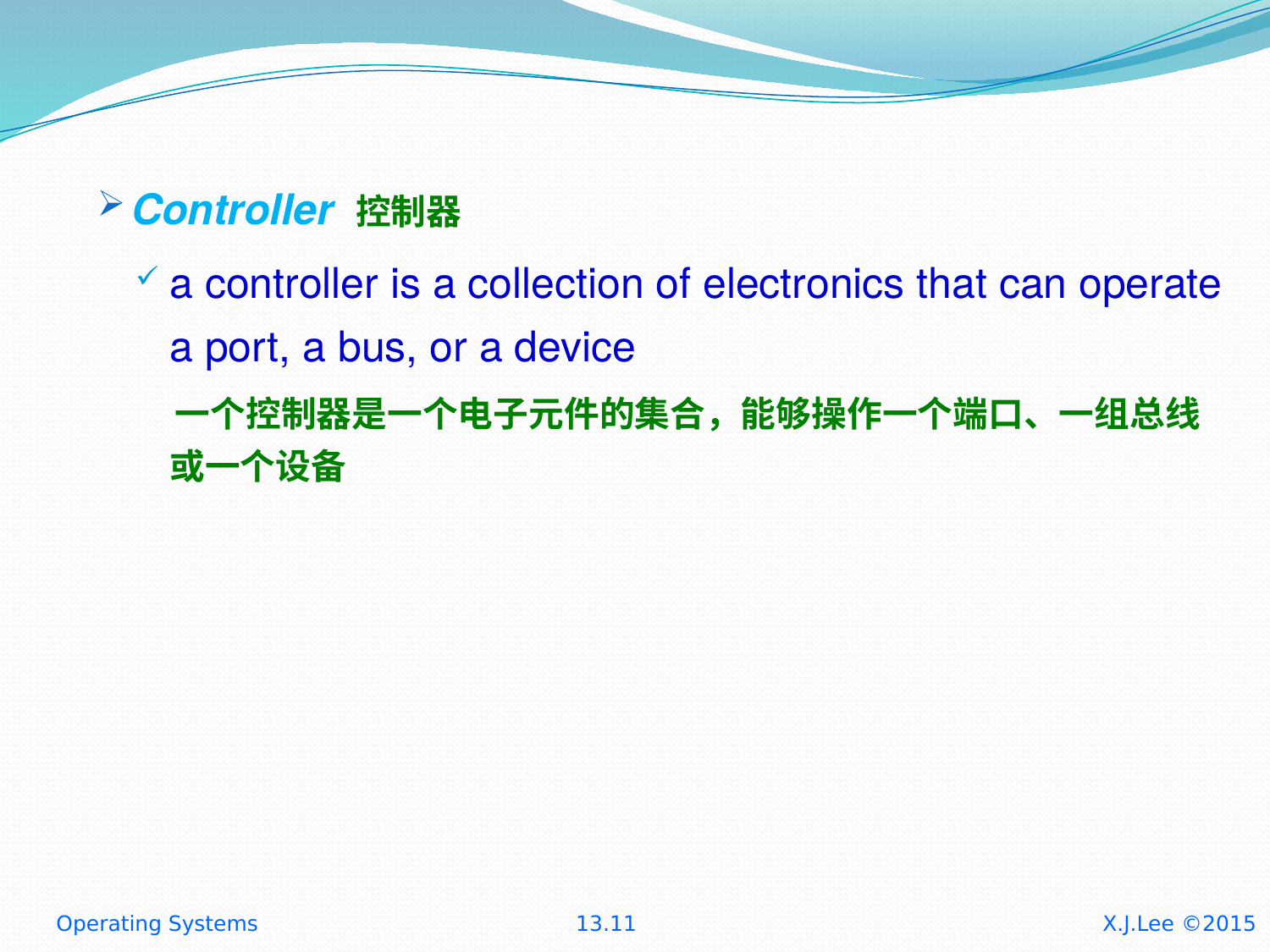

Controller 控制器
a controller is a collection of electronics that can operate a port, a bus, or a device
    一个控制器是一个电子元件的集合，能够操作一个端口、一组总线或一个设备
Operating Systems
13.11
X.J.Lee ©2015